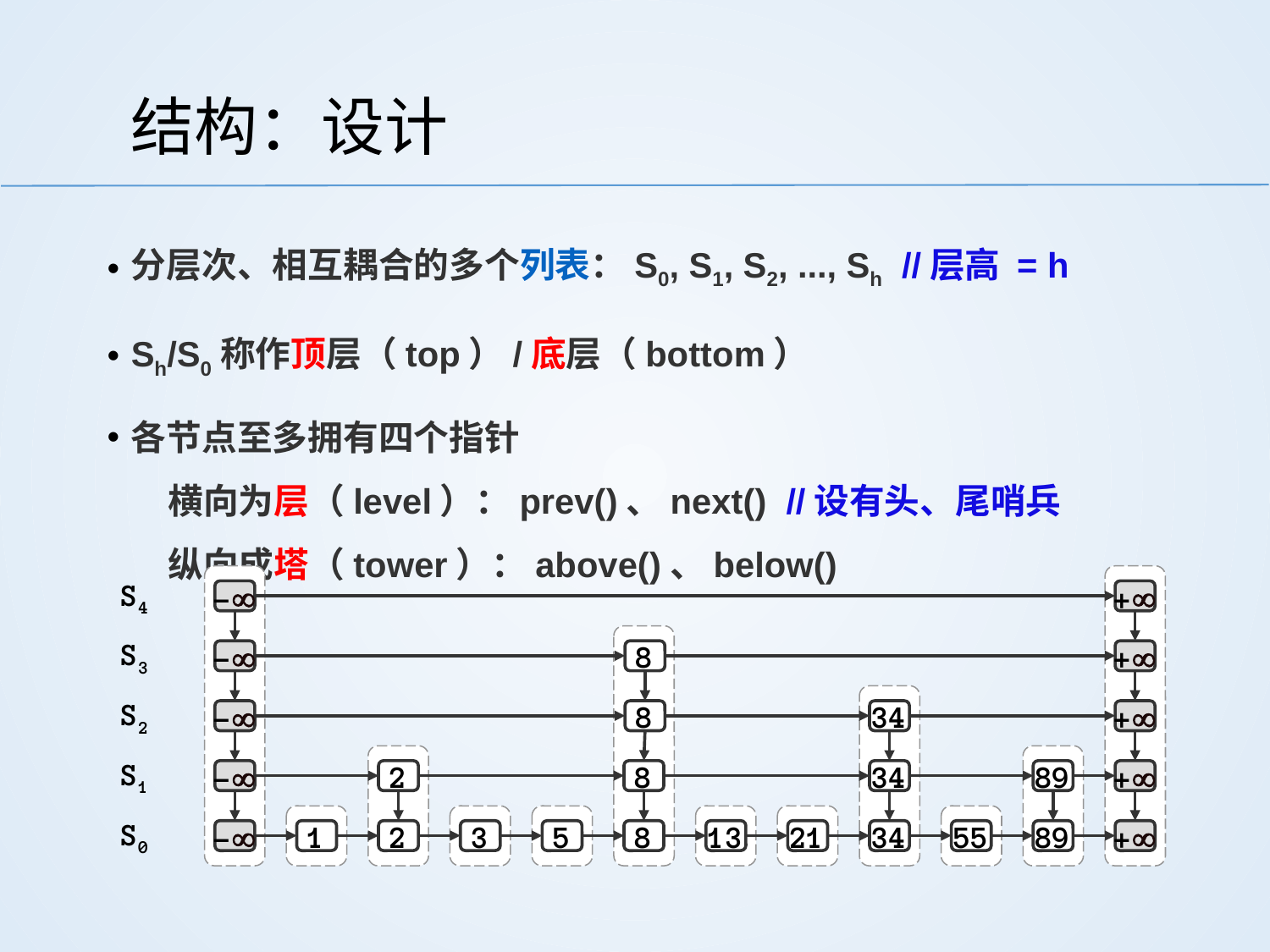

# 结构：设计
分层次、相互耦合的多个列表：S0, S1, S2, ..., Sh  //层高 = h
Sh/S0称作顶层（top）/底层（bottom）
各节点至多拥有四个指针
	横向为层（level）：prev()、next()  //设有头、尾哨兵
	纵向成塔（tower）：above()、below()

S4
-∞
+∞

S3
-∞
8
+∞

S2
-∞
8
34
+∞

S1
-∞
2
8
34
89
+∞

S0
-∞
1
2
3
5
8
13
21
34
55
89
+∞